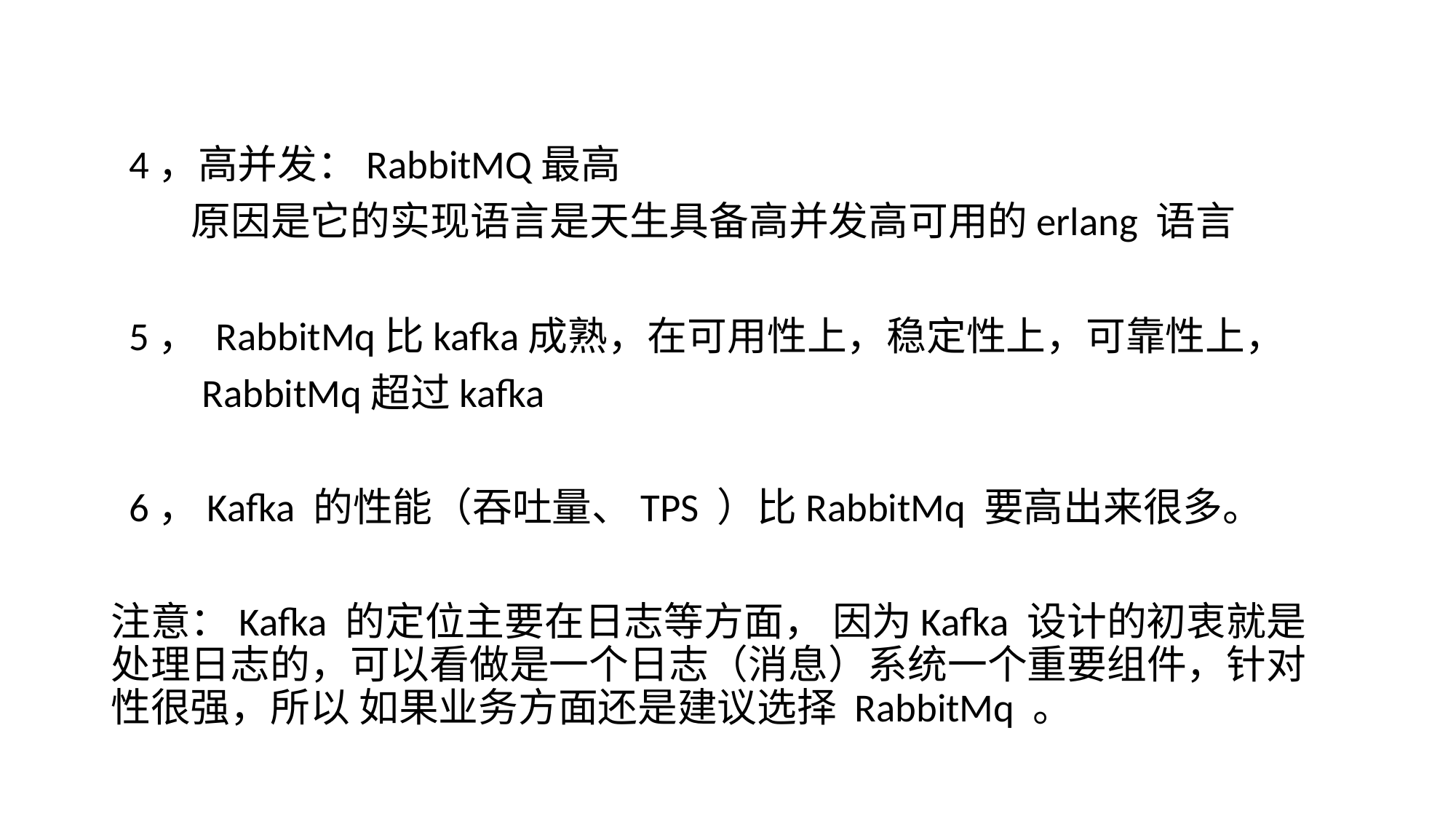

4，高并发：RabbitMQ最高
        原因是它的实现语言是天生具备高并发高可用的erlang 语言

  5， RabbitMq比kafka成熟，在可用性上，稳定性上，可靠性上，
          RabbitMq超过kafka

  6，Kafka 的性能（吞吐量、TPS ）比RabbitMq 要高出来很多。

注意：Kafka 的定位主要在日志等方面， 因为Kafka 设计的初衷就是处理日志的，可以看做是一个日志（消息）系统一个重要组件，针对性很强，所以 如果业务方面还是建议选择 RabbitMq 。